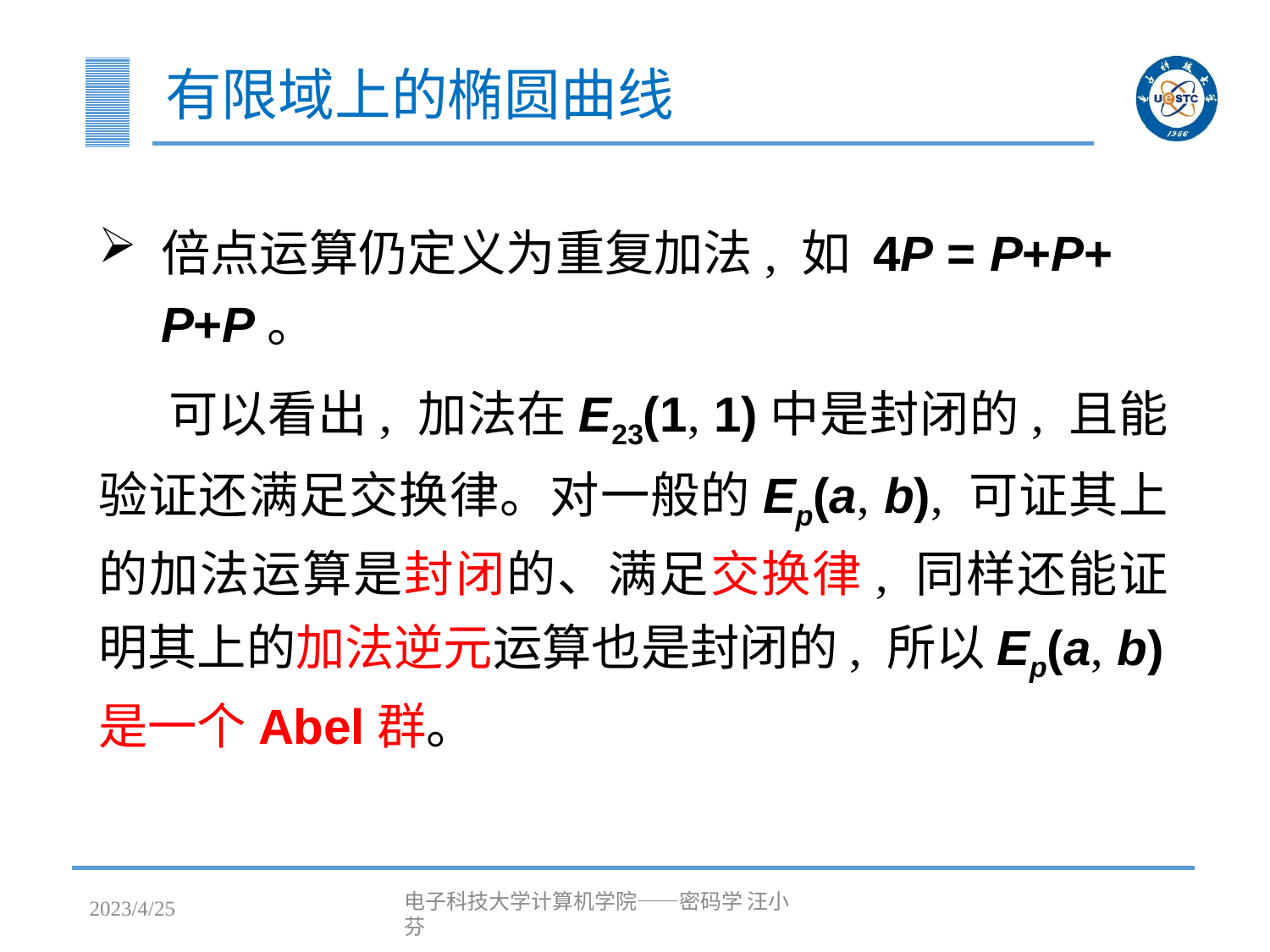

# 有限域上的椭圆曲线
倍点运算仍定义为重复加法, 如 4P = P+P+ P+P。
     可以看出, 加法在E23(1, 1)中是封闭的, 且能验证还满足交换律。对一般的Ep(a, b), 可证其上的加法运算是封闭的、满足交换律, 同样还能证明其上的加法逆元运算也是封闭的, 所以Ep(a, b)是一个Abel群。

2023/4/25
电子科技大学计算机学院——密码学 汪小芬